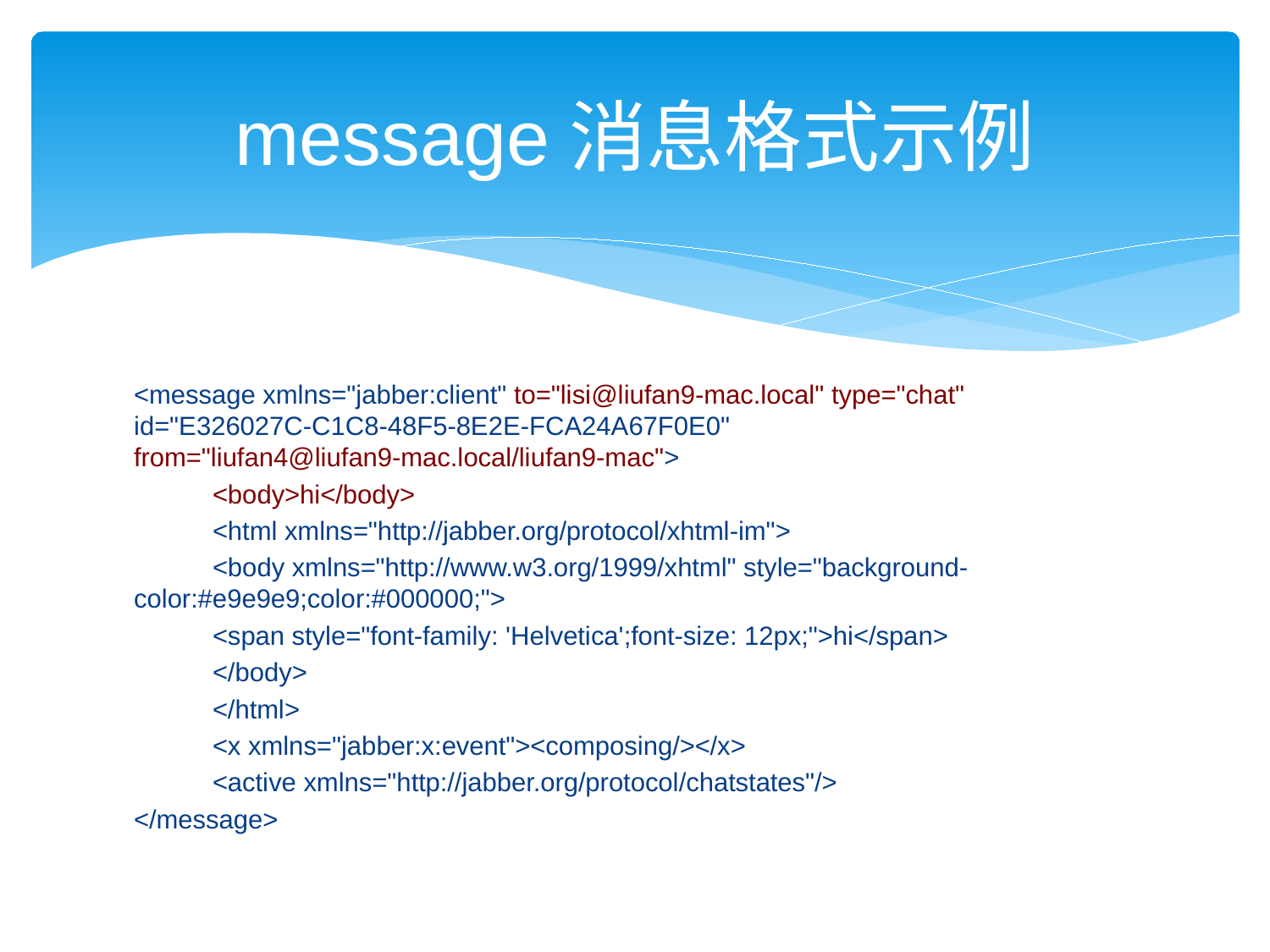

# message消息格式示例
<message xmlns="jabber:client" to="lisi@liufan9-mac.local" type="chat" id="E326027C-C1C8-48F5-8E2E-FCA24A67F0E0" from="liufan4@liufan9-mac.local/liufan9-mac">
	<body>hi</body>
	<html xmlns="http://jabber.org/protocol/xhtml-im">
		<body xmlns="http://www.w3.org/1999/xhtml" style="background-color:#e9e9e9;color:#000000;">
			<span style="font-family: 'Helvetica';font-size: 12px;">hi</span>
		</body>
	</html>
	<x xmlns="jabber:x:event"><composing/></x>
	<active xmlns="http://jabber.org/protocol/chatstates"/>
</message>